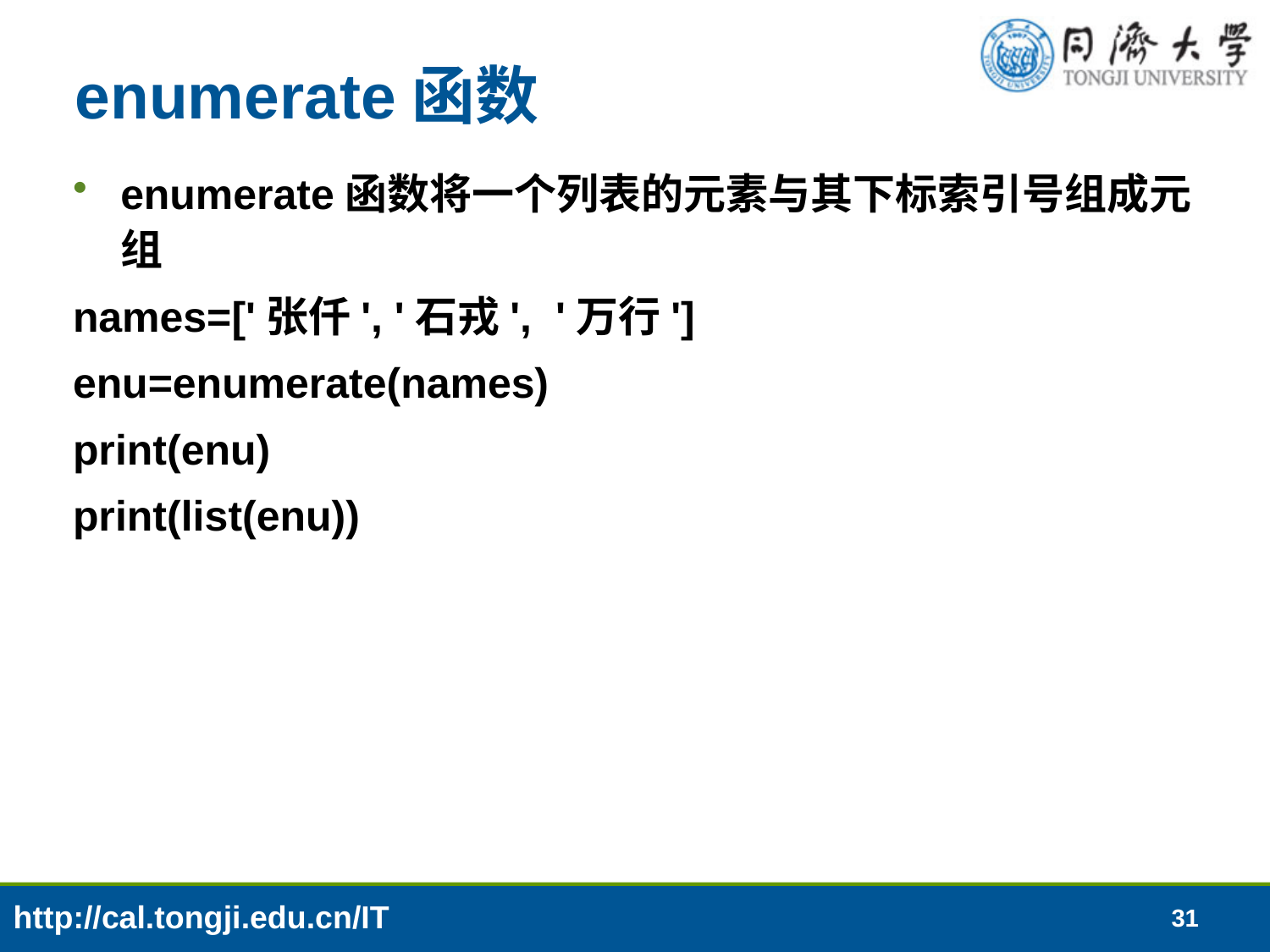

# enumerate函数
enumerate函数将一个列表的元素与其下标索引号组成元组
names=['张仟', '石戎',  '万行']
enu=enumerate(names)
print(enu)
print(list(enu))